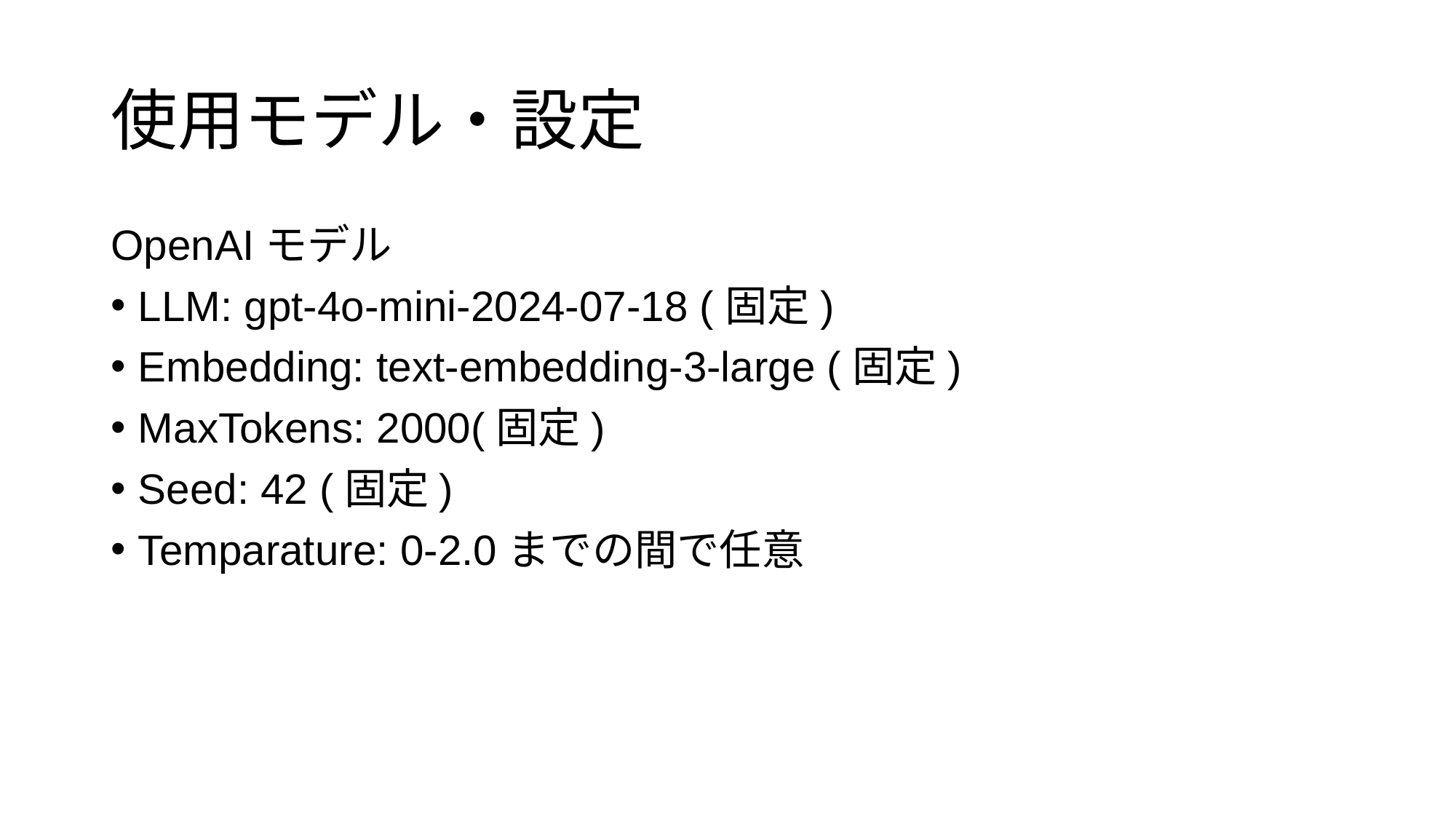

# 使用モデル・設定
OpenAIモデル
LLM: gpt-4o-mini-2024-07-18 (固定)
Embedding: text-embedding-3-large (固定)
MaxTokens: 2000(固定)
Seed: 42 (固定)
Temparature: 0-2.0までの間で任意